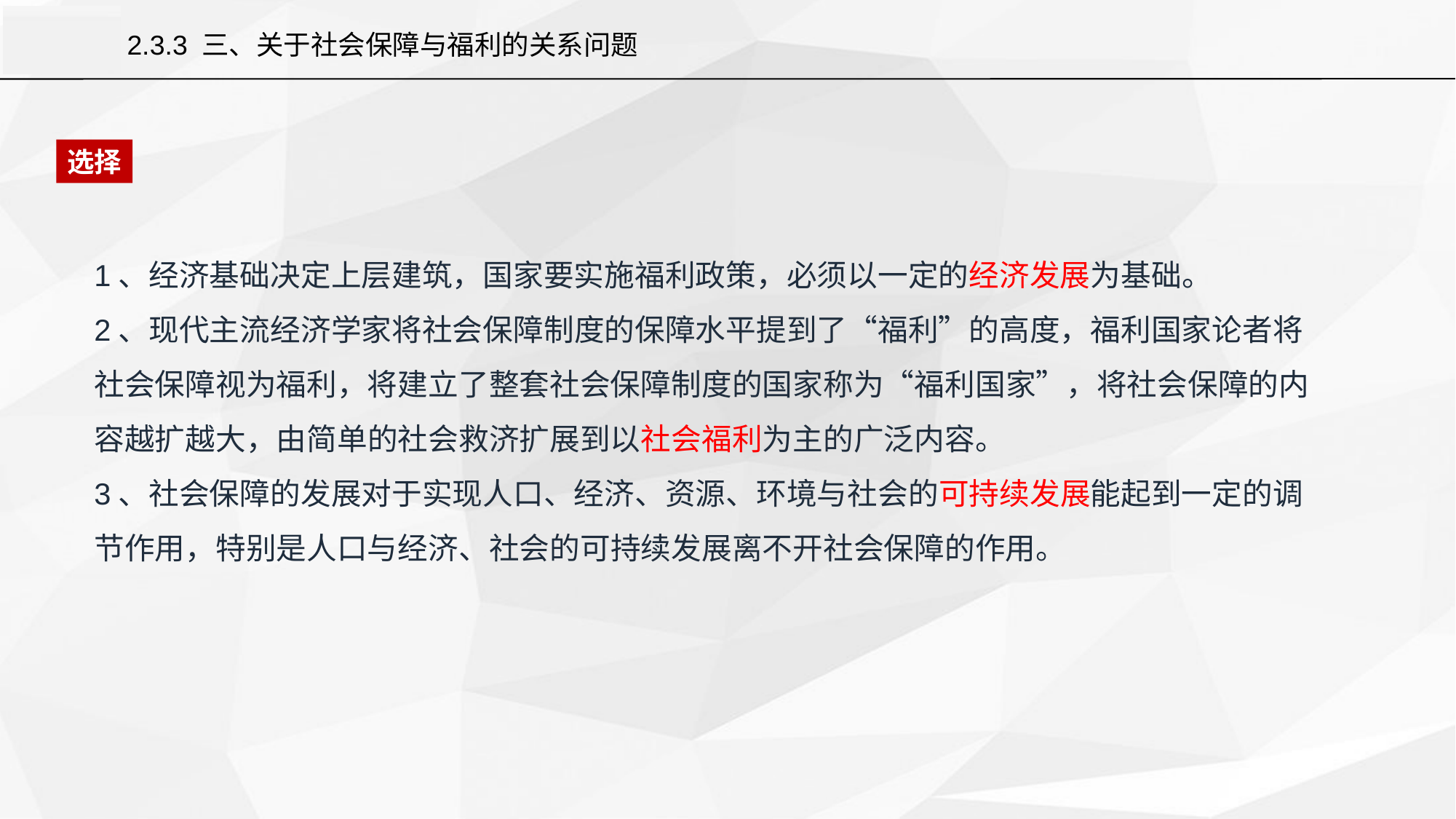

2.3.3 三、关于社会保障与福利的关系问题
选择
1、经济基础决定上层建筑，国家要实施福利政策，必须以一定的经济发展为基础。
2、现代主流经济学家将社会保障制度的保障水平提到了“福利”的高度，福利国家论者将社会保障视为福利，将建立了整套社会保障制度的国家称为“福利国家”，将社会保障的内容越扩越大，由简单的社会救济扩展到以社会福利为主的广泛内容。
3、社会保障的发展对于实现人口、经济、资源、环境与社会的可持续发展能起到一定的调节作用，特别是人口与经济、社会的可持续发展离不开社会保障的作用。